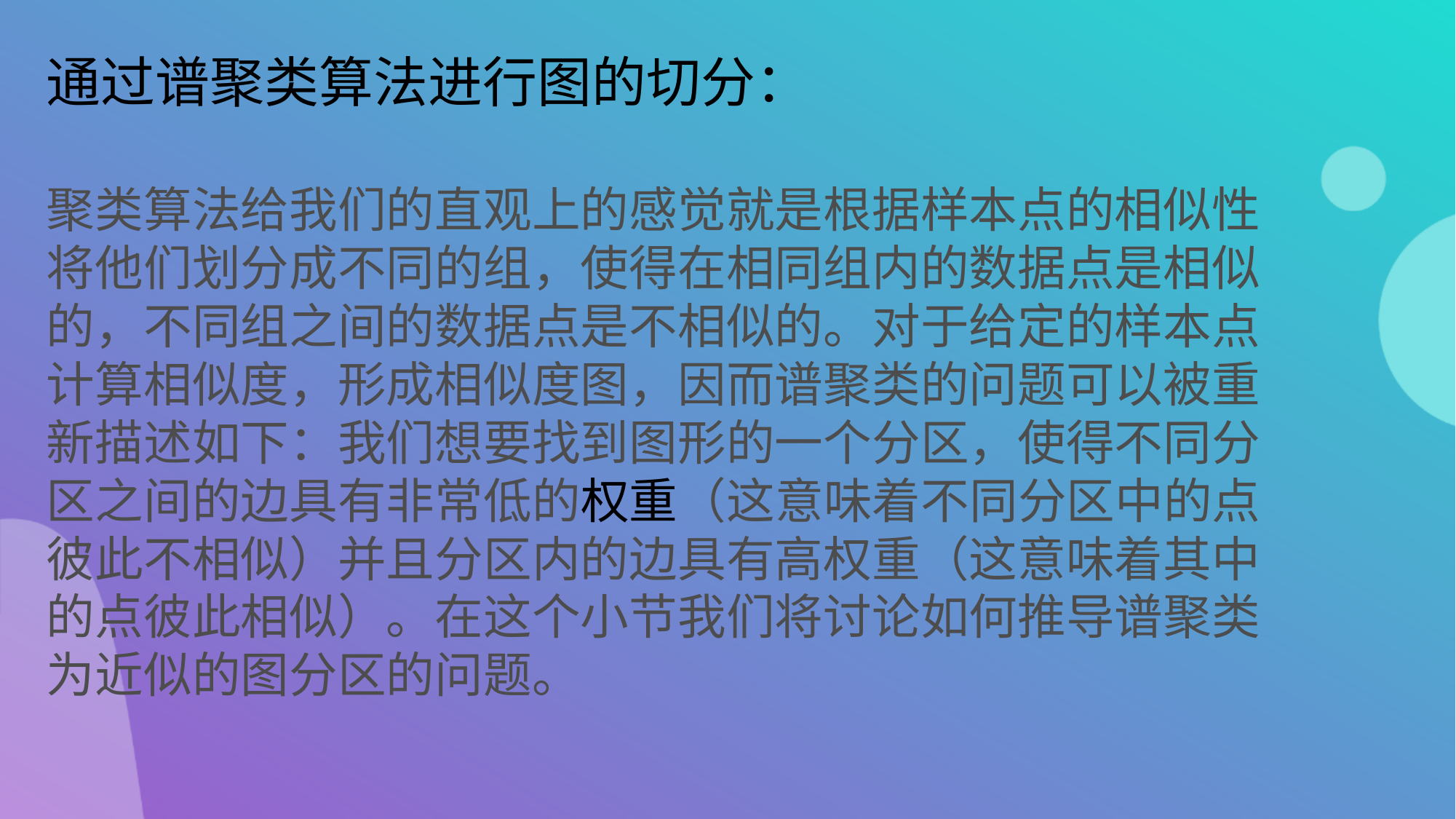

通过谱聚类算法进行图的切分：

聚类算法给我们的直观上的感觉就是根据样本点的相似性将他们划分成不同的组，使得在相同组内的数据点是相似的，不同组之间的数据点是不相似的。对于给定的样本点计算相似度，形成相似度图，因而谱聚类的问题可以被重新描述如下：我们想要找到图形的一个分区，使得不同分区之间的边具有非常低的权重（这意味着不同分区中的点彼此不相似）并且分区内的边具有高权重（这意味着其中的点彼此相似）。在这个小节我们将讨论如何推导谱聚类为近似的图分区的问题。